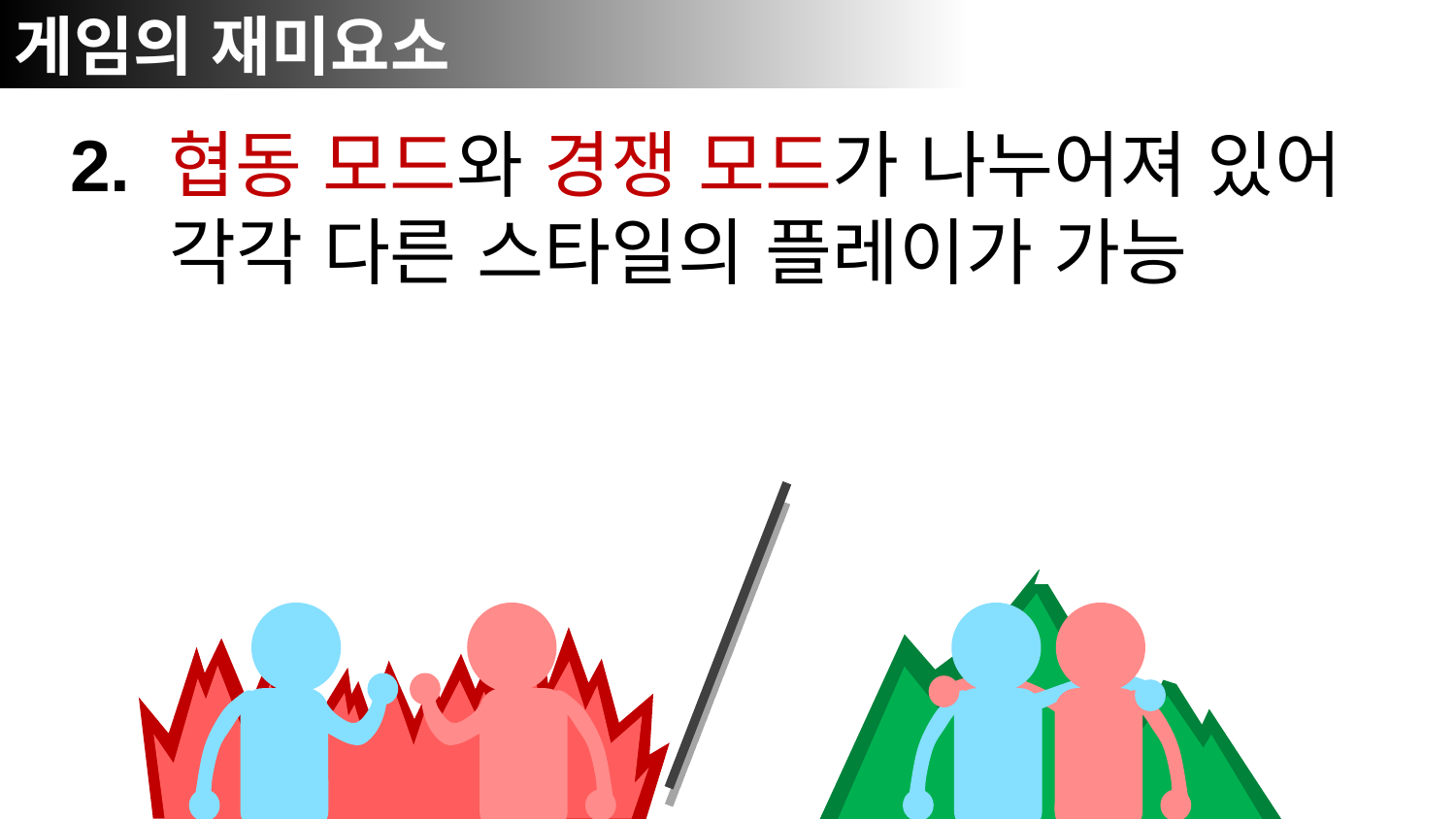

게임의 재미요소
2. 협동 모드와 경쟁 모드가 나누어져 있어
    각각 다른 스타일의 플레이가 가능
VS

TEAM